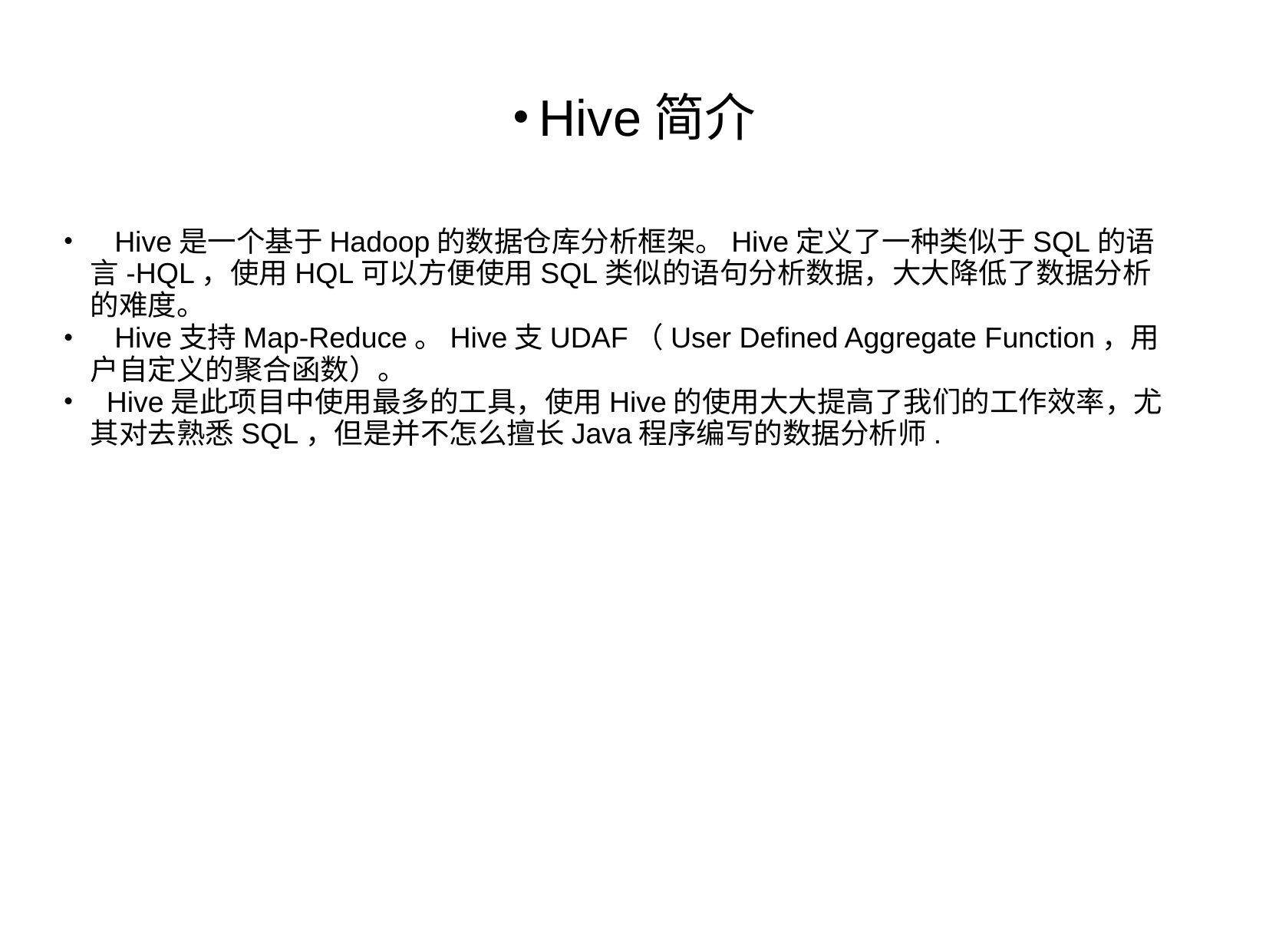

Hive简介
   Hive是一个基于Hadoop的数据仓库分析框架。Hive定义了一种类似于SQL的语言-HQL，使用HQL可以方便使用SQL类似的语句分析数据，大大降低了数据分析的难度。
   Hive支持Map-Reduce。Hive支UDAF（User Defined Aggregate Function，用户自定义的聚合函数）。
  Hive是此项目中使用最多的工具，使用Hive的使用大大提高了我们的工作效率，尤其对去熟悉SQL，但是并不怎么擅长Java程序编写的数据分析师.